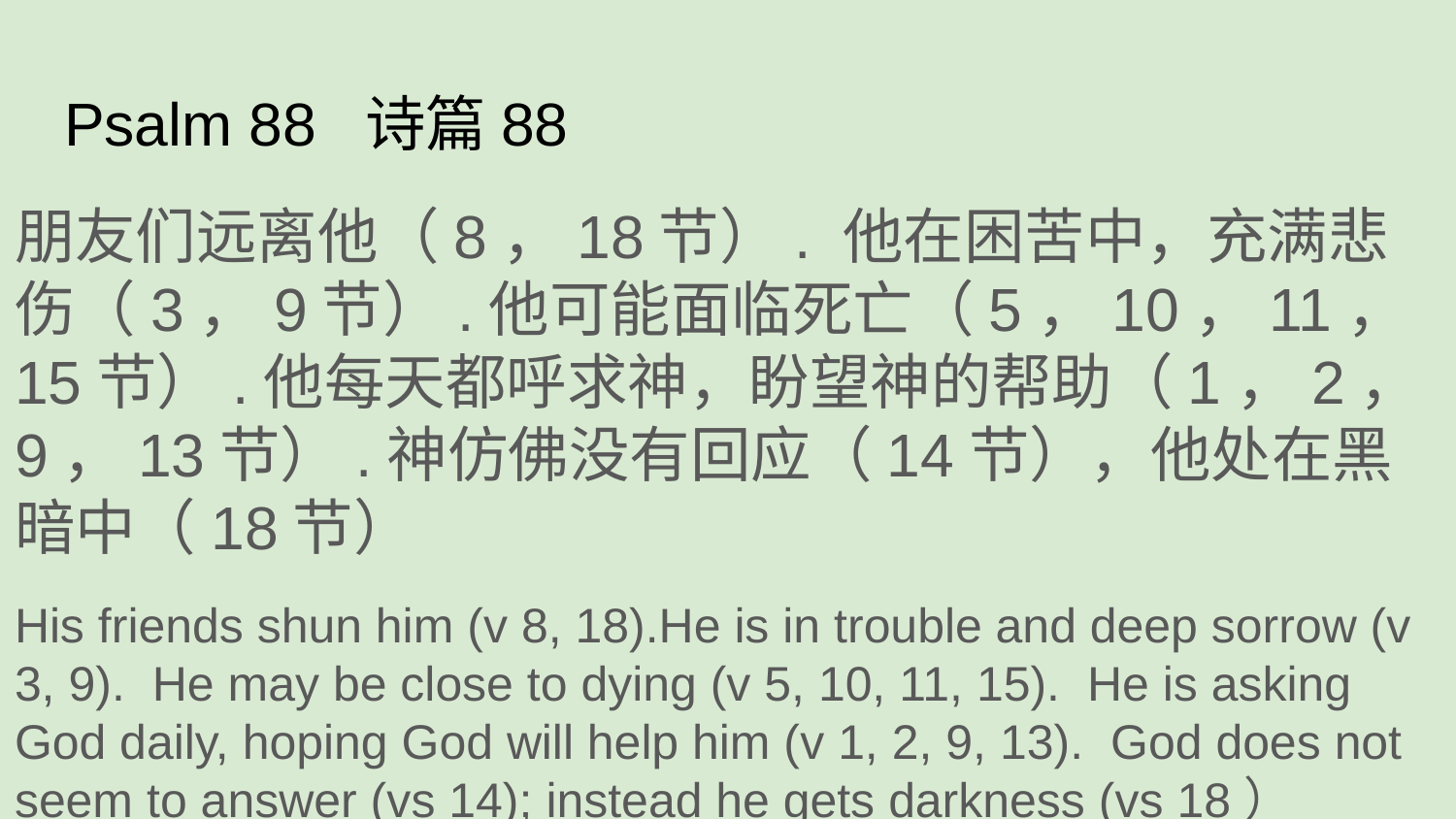

# Psalm 88  诗篇88
朋友们远离他（8，18节）. 他在困苦中，充满悲伤（3，9节）.他可能面临死亡（5，10，11，15节）.他每天都呼求神，盼望神的帮助（1，2，9，13节）.神仿佛没有回应（14节），他处在黑暗中（18节）
His friends shun him (v 8, 18).He is in trouble and deep sorrow (v 3, 9).  He may be close to dying (v 5, 10, 11, 15).  He is asking God daily, hoping God will help him (v 1, 2, 9, 13).  God does not seem to answer (vs 14); instead he gets darkness (vs 18）